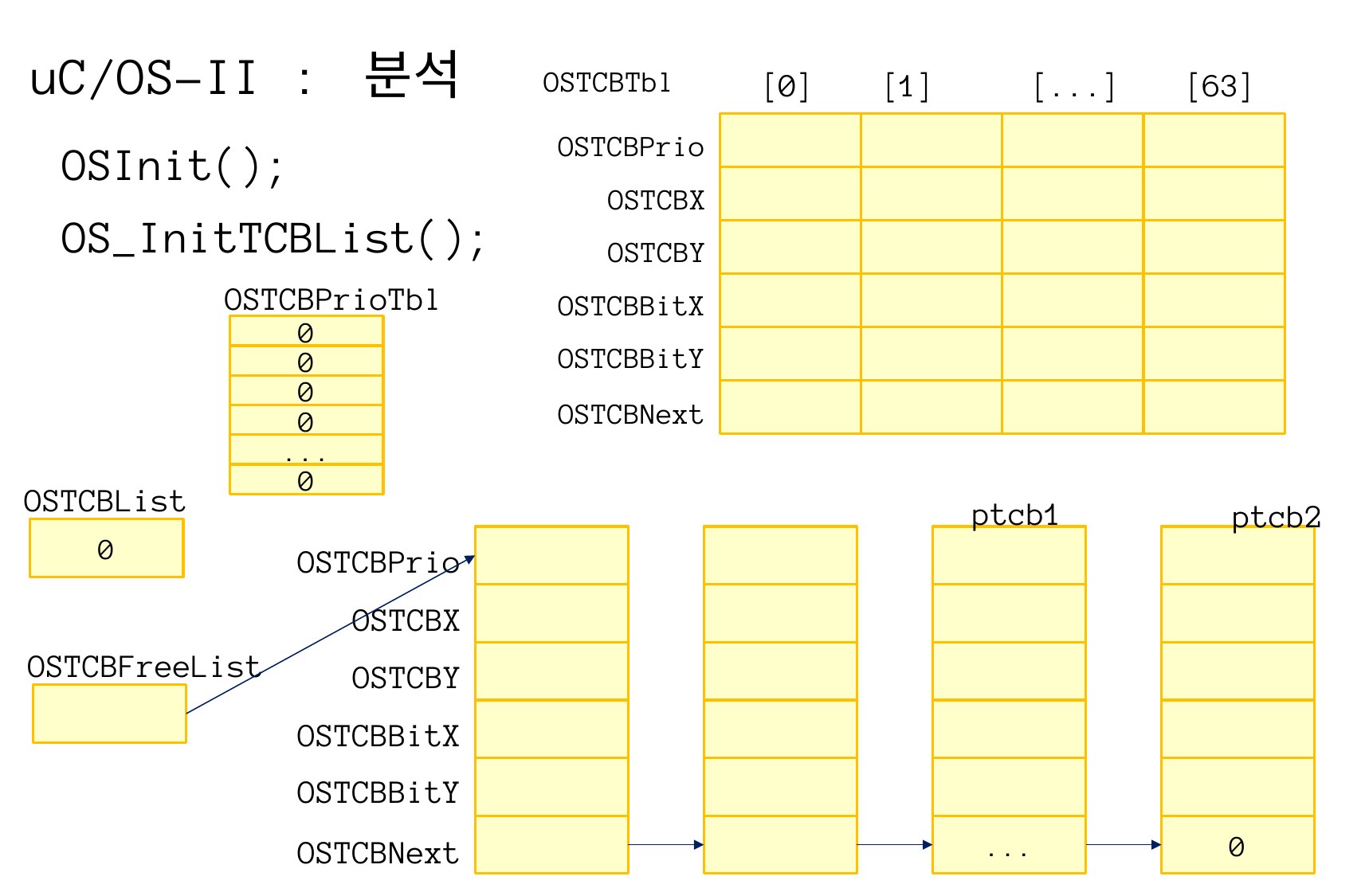

uC/OS-II : 분석
OSTCBTbl
[0]
[1]
[...]
[63]
OSTCBPrio

OSTCBX

OSTCBY

OSTCBBitX

OSTCBBitY

OSTCBNext

OSInit();
OS_InitTCBList();
OSTCBPrioTbl
0
0
0
0
...
OSTCBList
0
ptcb1
ptcb2
0
OSTCBPrio

...

0
OSTCBX
OSTCBFreeList
OSTCBY

OSTCBBitX
OSTCBBitY
OSTCBNext